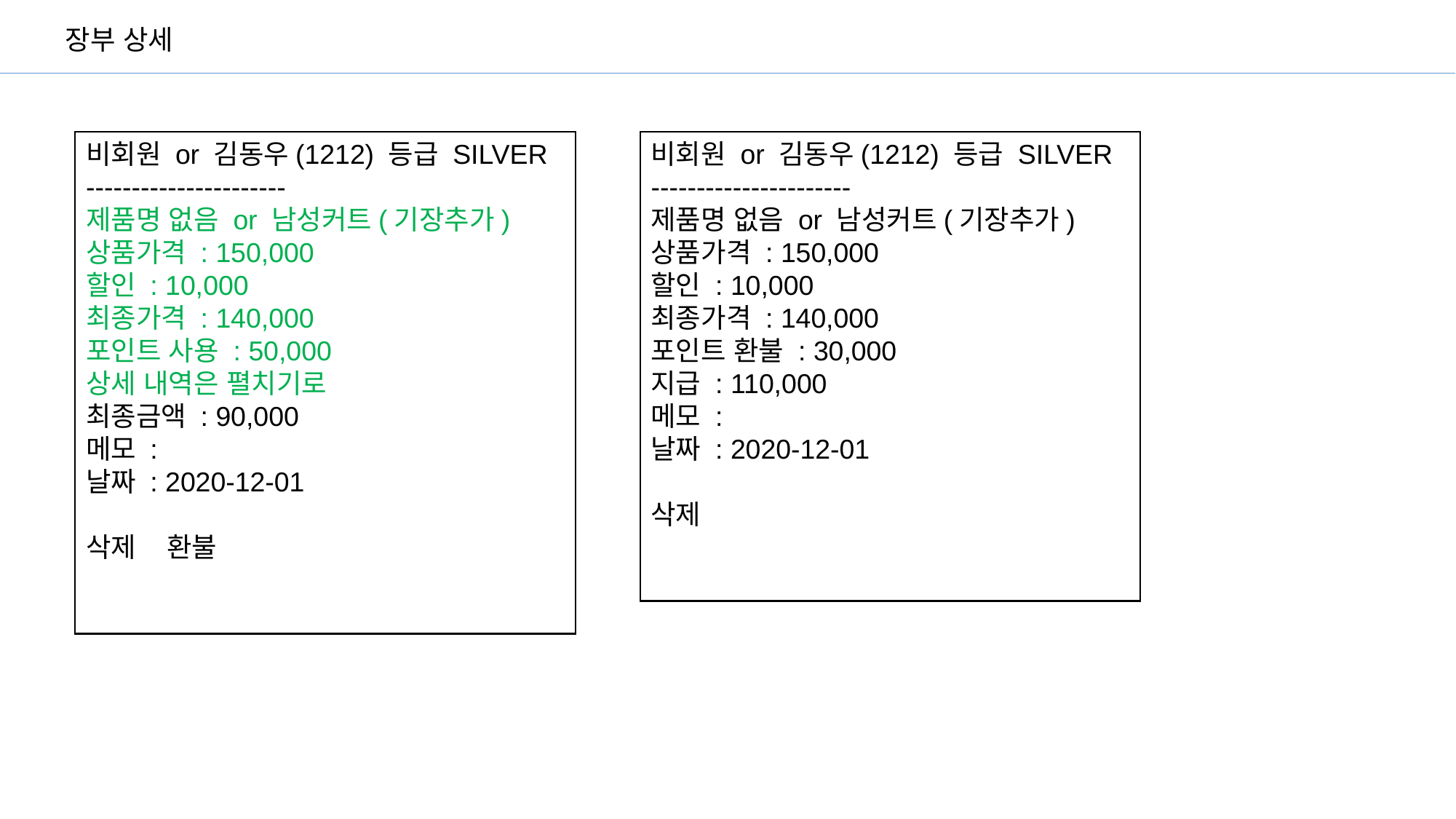

장부 상세
비회원 or 김동우(1212) 등급 SILVER
----------------------
제품명 없음 or 남성커트(기장추가)
상품가격 : 150,000
할인 : 10,000
최종가격 : 140,000
포인트 사용 : 50,000
상세 내역은 펼치기로
최종금액 : 90,000
메모 :
날짜 : 2020-12-01

삭제    환불

비회원 or 김동우(1212) 등급 SILVER
----------------------
제품명 없음 or 남성커트(기장추가)
상품가격 : 150,000
할인 : 10,000
최종가격 : 140,000
포인트 환불 : 30,000
지급 : 110,000
메모 :
날짜 : 2020-12-01

삭제